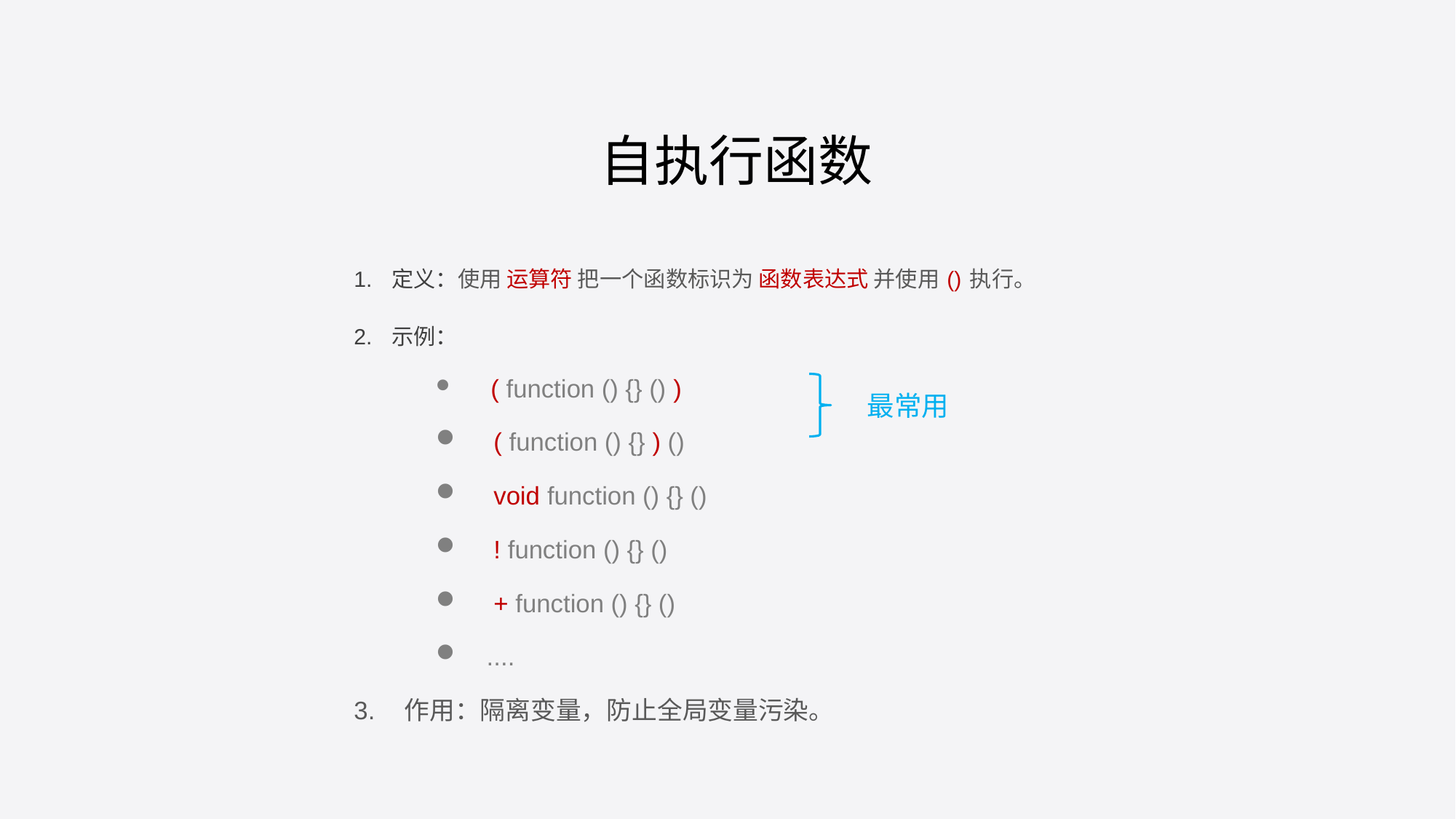

# 自执行函数
定义：使用 运算符 把一个函数标识为 函数表达式 并使用 () 执行。
示例：
 ( function () {} () )
 ( function () {} ) ()
 void function () {} ()
 ! function () {} ()
 + function () {} ()
....
作用：隔离变量，防止全局变量污染。

最常用